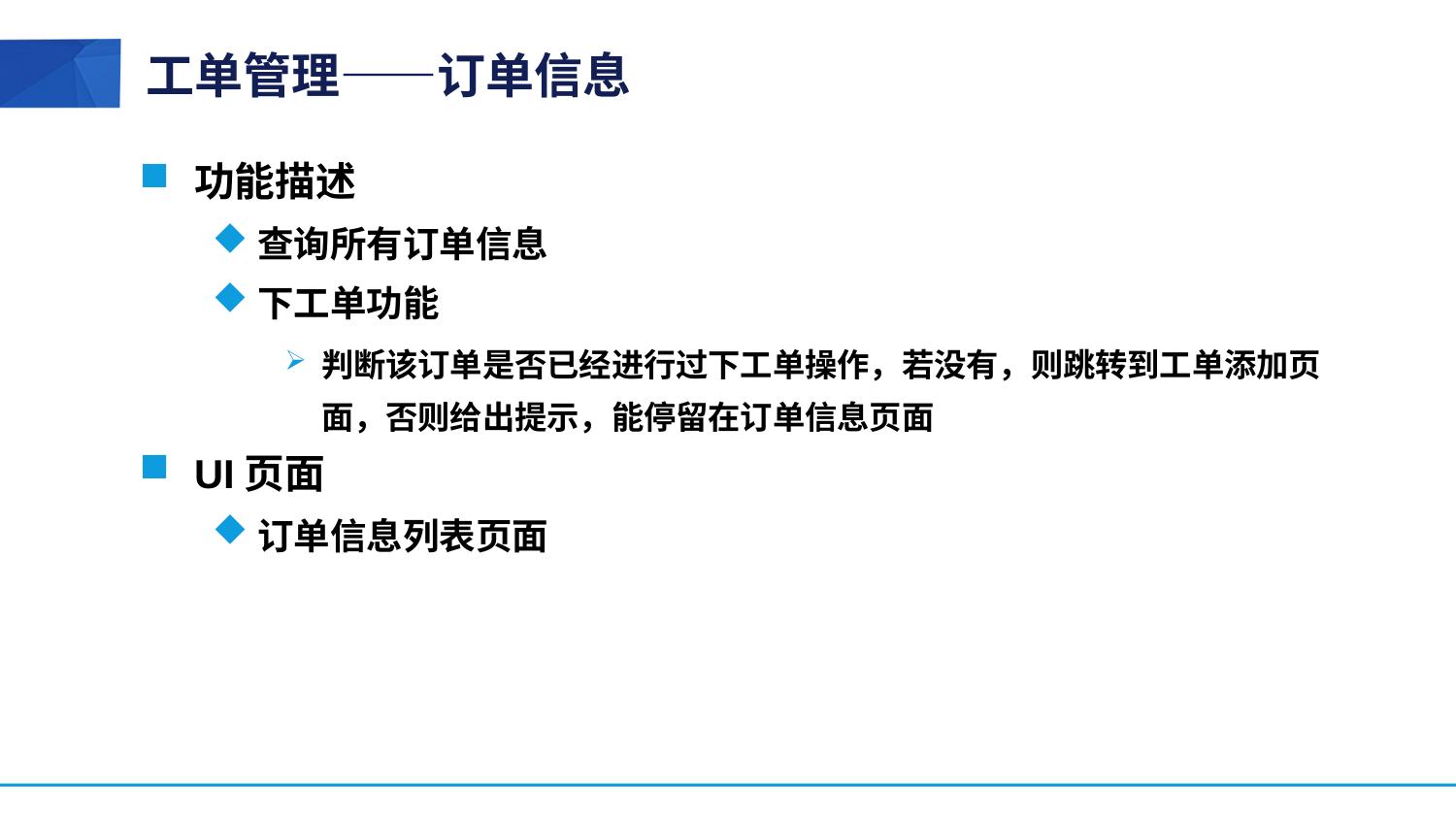

# 工单管理——订单信息
功能描述
查询所有订单信息
下工单功能
判断该订单是否已经进行过下工单操作，若没有，则跳转到工单添加页面，否则给出提示，能停留在订单信息页面
UI页面
订单信息列表页面